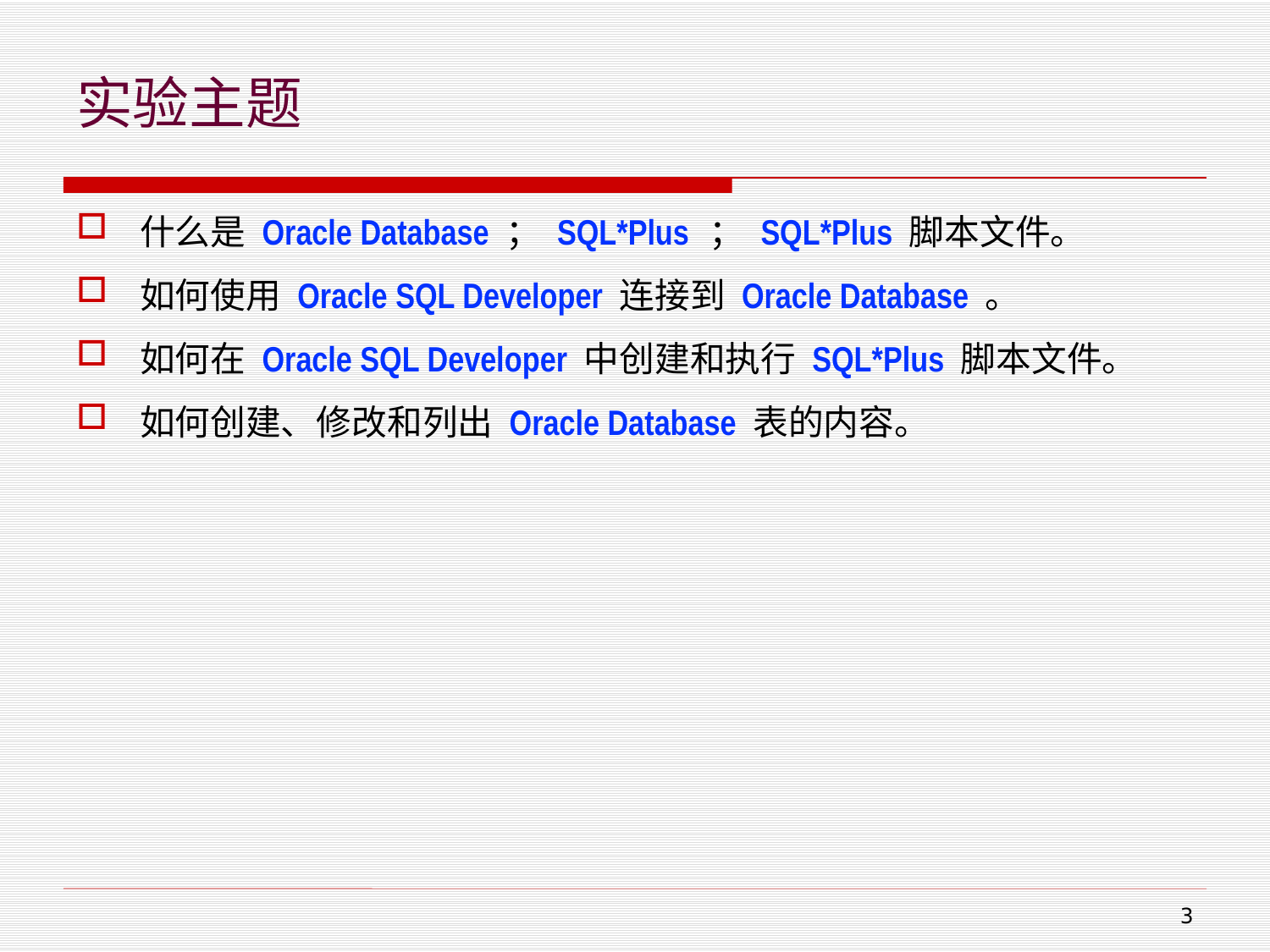

# 实验主题
什么是 Oracle Database ； SQL*Plus ； SQL*Plus 脚本文件。
如何使用 Oracle SQL Developer 连接到 Oracle Database 。
如何在 Oracle SQL Developer 中创建和执行 SQL*Plus 脚本文件。
如何创建、修改和列出 Oracle Database 表的内容。
3